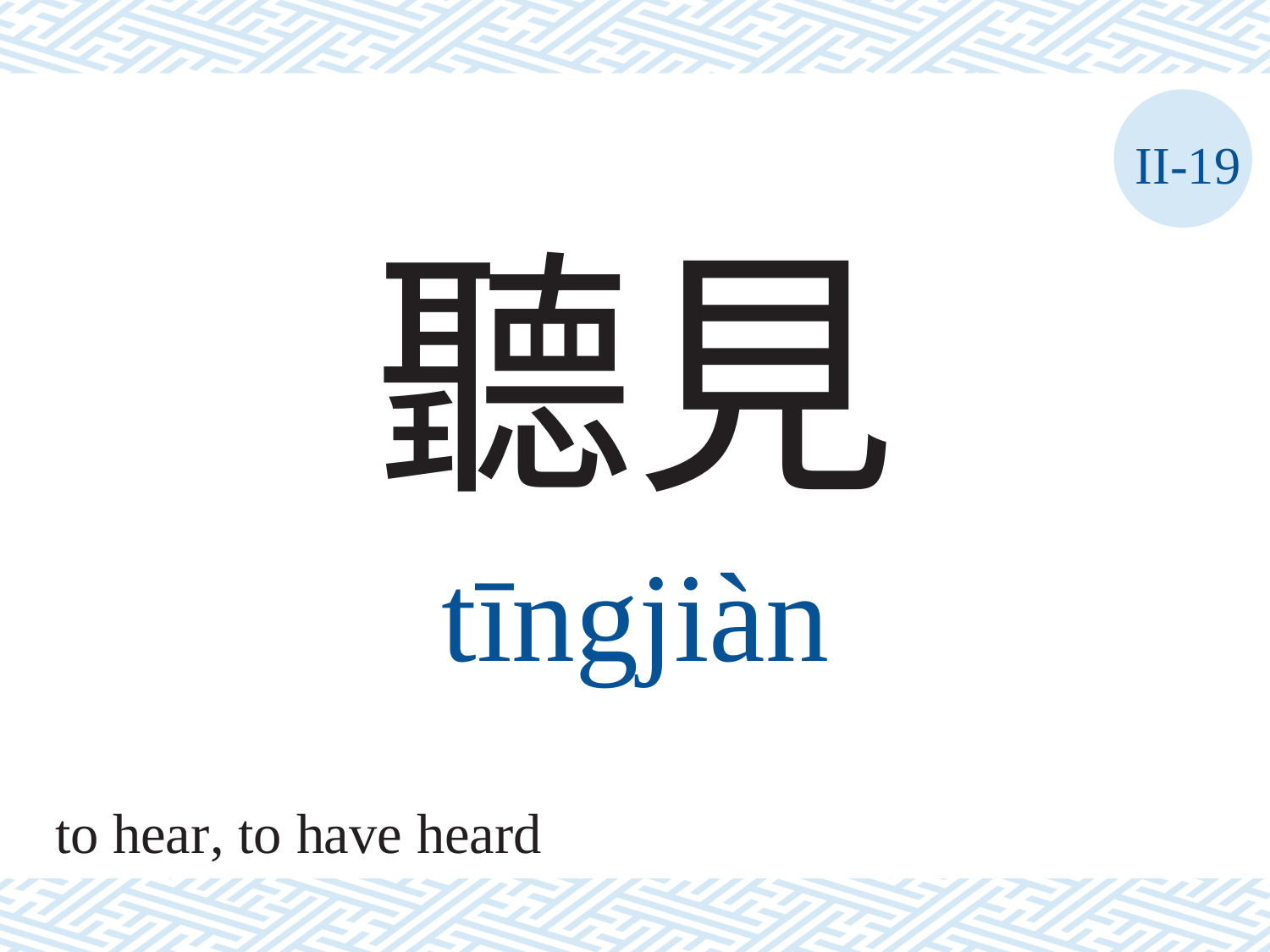

II-19
聽見
tīngjiàn
to hear, to have heard